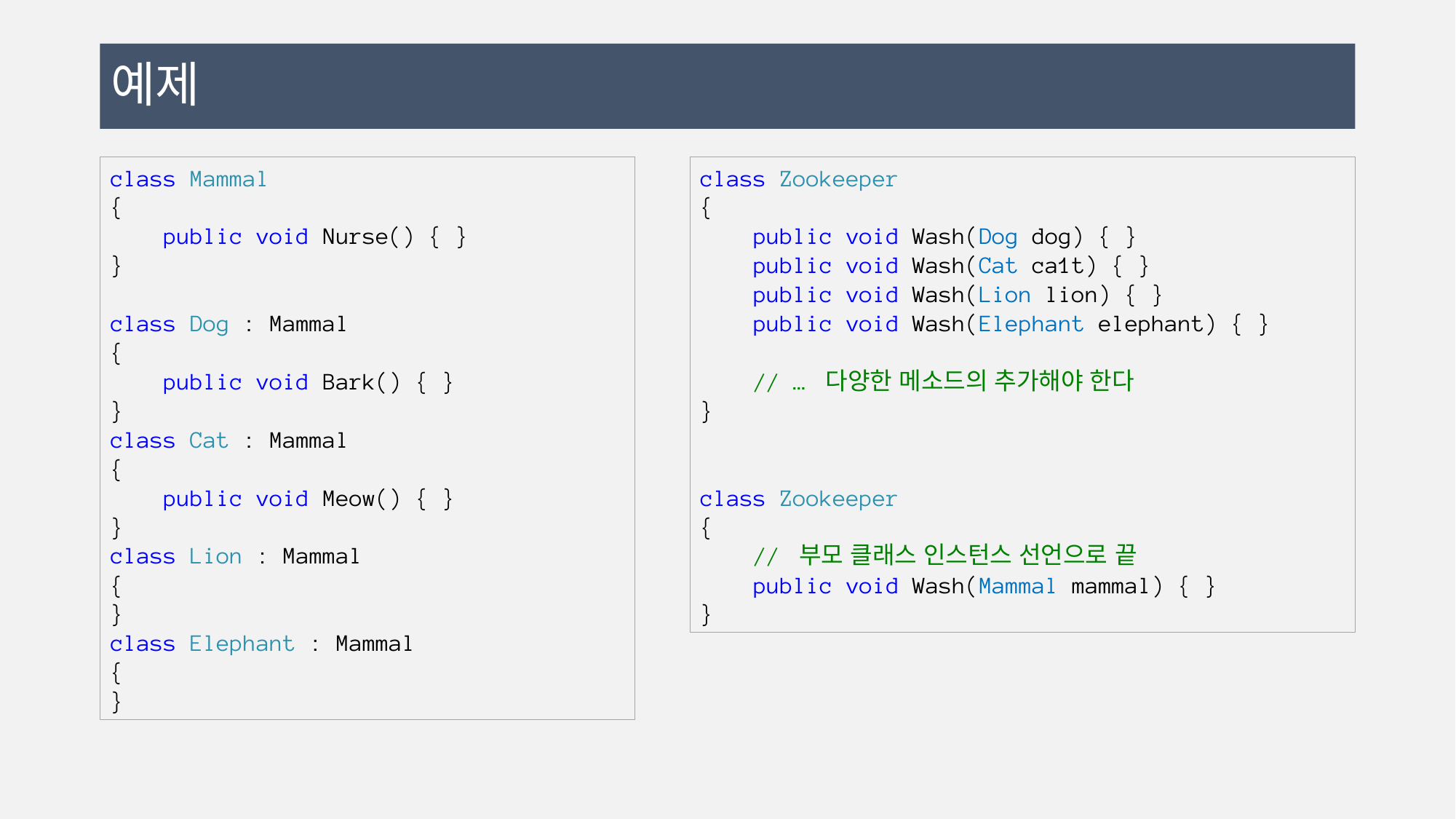

# 예제

class Mammal
{
    public void Nurse() { }
}

class Dog : Mammal
{
    public void Bark() { }
}
class Cat : Mammal
{
    public void Meow() { }
}
class Lion : Mammal
{
}
class Elephant : Mammal
{
}
class Zookeeper
{
    public void Wash(Dog dog) { }
    public void Wash(Cat ca1t) { }
    public void Wash(Lion lion) { }
    public void Wash(Elephant elephant) { }

    // … 다양한 메소드의 추가해야 한다
}

class Zookeeper
{
    // 부모 클래스 인스턴스 선언으로 끝
    public void Wash(Mammal mammal) { }
}